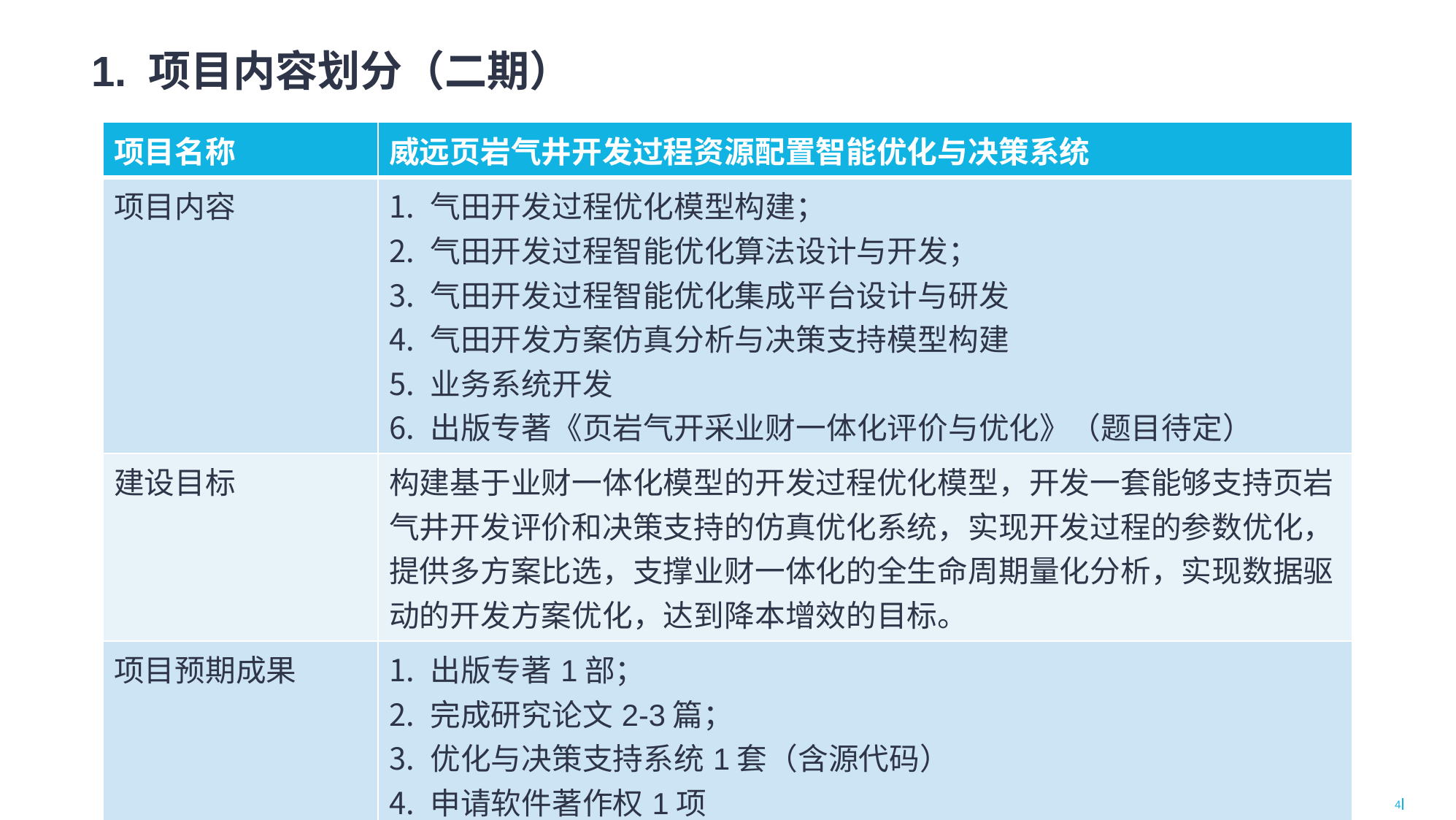

1. 项目内容划分（二期）
| 项目名称 | 威远页岩气井开发过程资源配置智能优化与决策系统 |
| --- | --- |
| 项目内容 | 气田开发过程优化模型构建； 气田开发过程智能优化算法设计与开发； 气田开发过程智能优化集成平台设计与研发 气田开发方案仿真分析与决策支持模型构建 业务系统开发 出版专著《页岩气开采业财一体化评价与优化》（题目待定） |
| 建设目标 | 构建基于业财一体化模型的开发过程优化模型，开发一套能够支持页岩气井开发评价和决策支持的仿真优化系统，实现开发过程的参数优化，提供多方案比选，支撑业财一体化的全生命周期量化分析，实现数据驱动的开发方案优化，达到降本增效的目标。 |
| 项目预期成果 | 出版专著1部； 完成研究论文2-3篇； 优化与决策支持系统1套（含源代码） 申请软件著作权1项 申请专利2项 |
| 项目周期 | 2024.01-2024.06 |